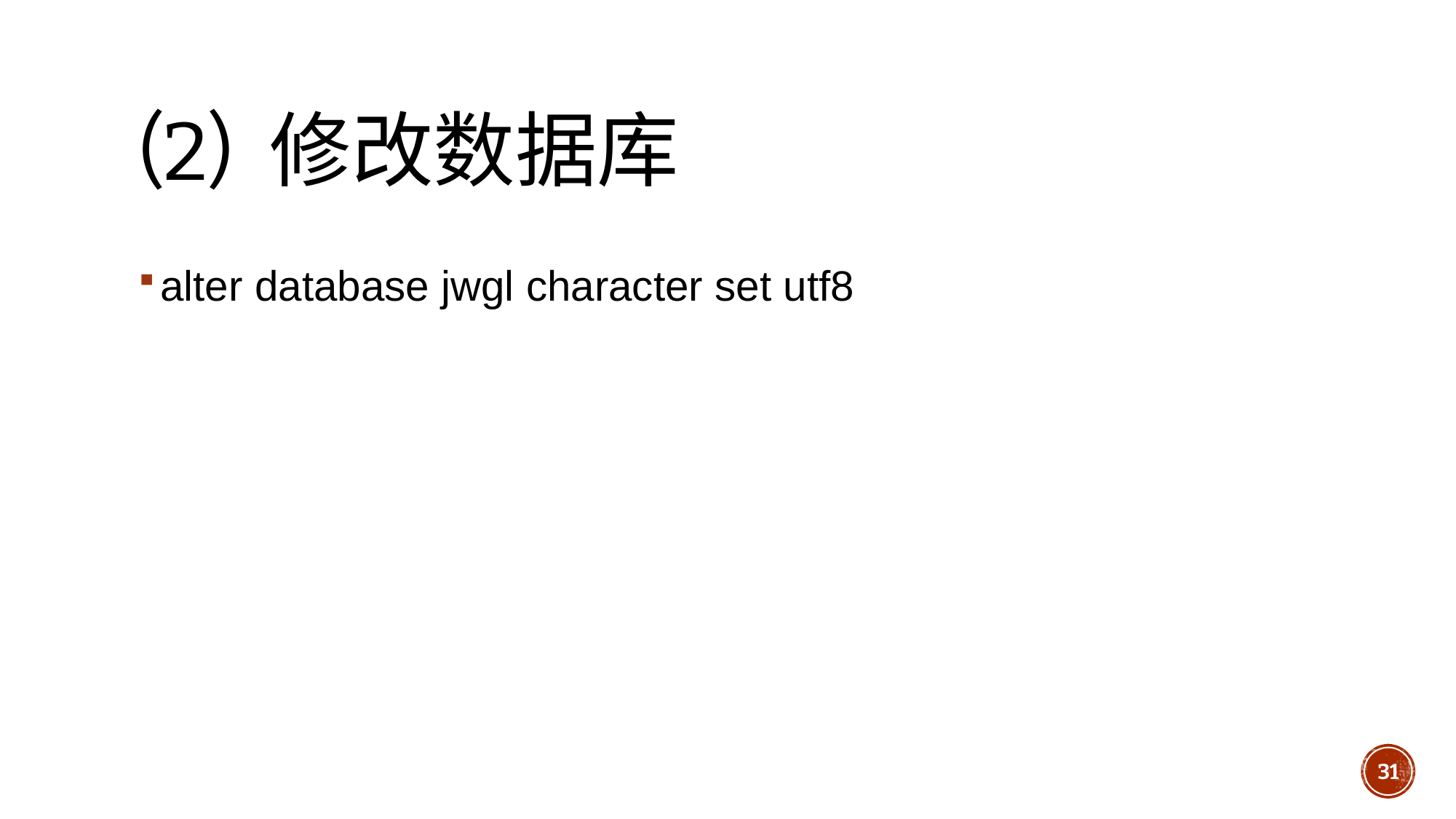

# (2) 修改数据库
alter database jwgl character set utf8
31